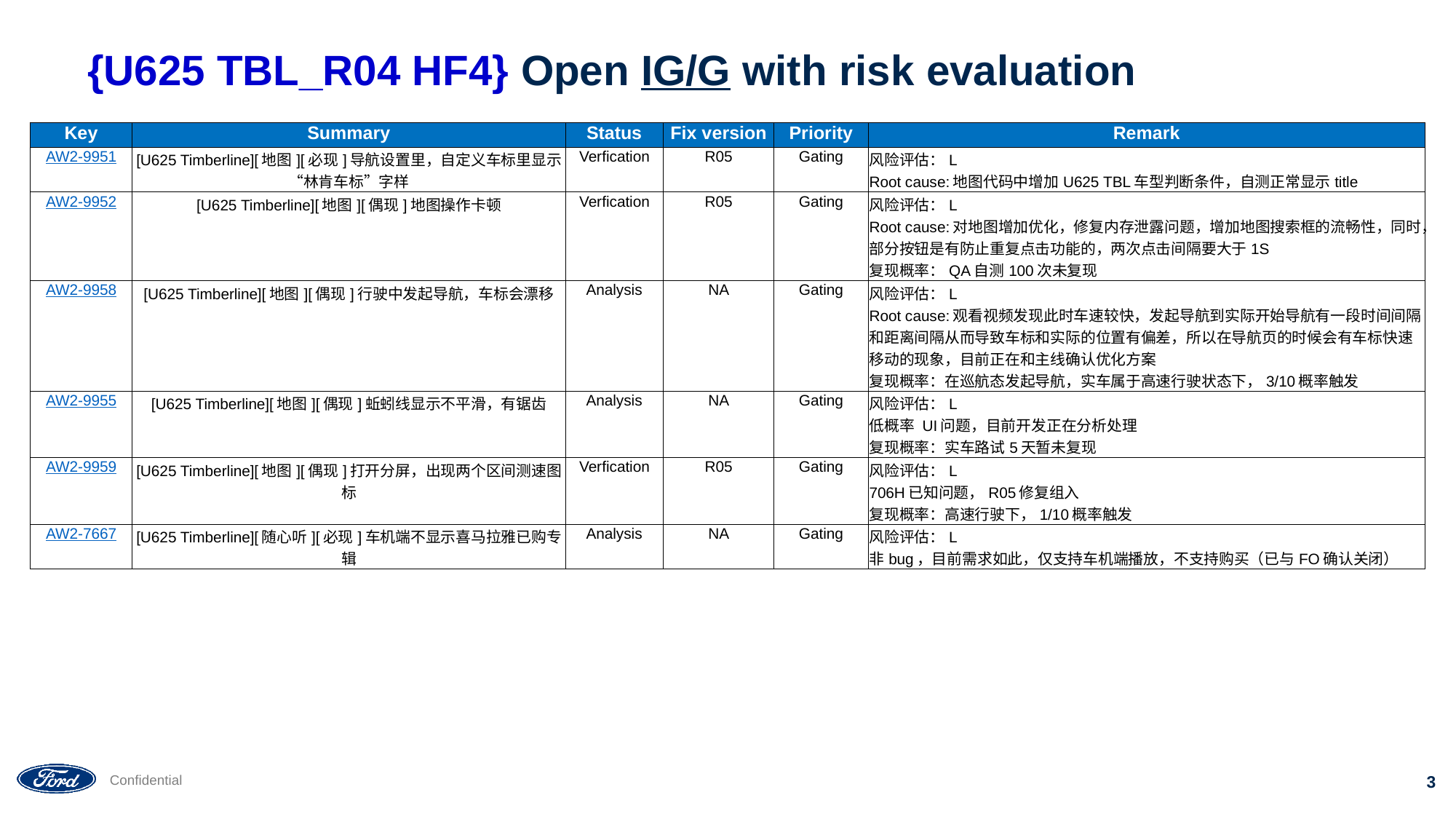

# {U625 TBL_R04 HF4} Open IG/G with risk evaluation
| Key | Summary | Status | Fix version | Priority | Remark |
| --- | --- | --- | --- | --- | --- |
| AW2-9951 | [U625 Timberline][地图][必现]导航设置里，自定义车标里显示“林肯车标”字样 | Verfication | R05 | Gating | 风险评估：L Root cause:地图代码中增加U625 TBL车型判断条件，自测正常显示title |
| AW2-9952 | [U625 Timberline][地图][偶现]地图操作卡顿 | Verfication | R05 | Gating | 风险评估：L Root cause:对地图增加优化，修复内存泄露问题，增加地图搜索框的流畅性，同时，部分按钮是有防止重复点击功能的，两次点击间隔要大于1S 复现概率：QA自测100次未复现 |
| AW2-9958 | [U625 Timberline][地图][偶现]行驶中发起导航，车标会漂移 | Analysis | NA | Gating | 风险评估：L Root cause:观看视频发现此时车速较快，发起导航到实际开始导航有一段时间间隔和距离间隔从而导致车标和实际的位置有偏差，所以在导航页的时候会有车标快速移动的现象，目前正在和主线确认优化方案 复现概率：在巡航态发起导航，实车属于高速行驶状态下，3/10概率触发 |
| AW2-9955 | [U625 Timberline][地图][偶现]蚯蚓线显示不平滑，有锯齿 | Analysis | NA | Gating | 风险评估：L 低概率 UI问题，目前开发正在分析处理 复现概率：实车路试5天暂未复现 |
| AW2-9959 | [U625 Timberline][地图][偶现]打开分屏，出现两个区间测速图标 | Verfication | R05 | Gating | 风险评估：L 706H已知问题，R05修复组入 复现概率：高速行驶下，1/10概率触发 |
| AW2-7667 | [U625 Timberline][随心听][必现]车机端不显示喜马拉雅已购专辑 | Analysis | NA | Gating | 风险评估：L 非bug，目前需求如此，仅支持车机端播放，不支持购买（已与FO确认关闭） |